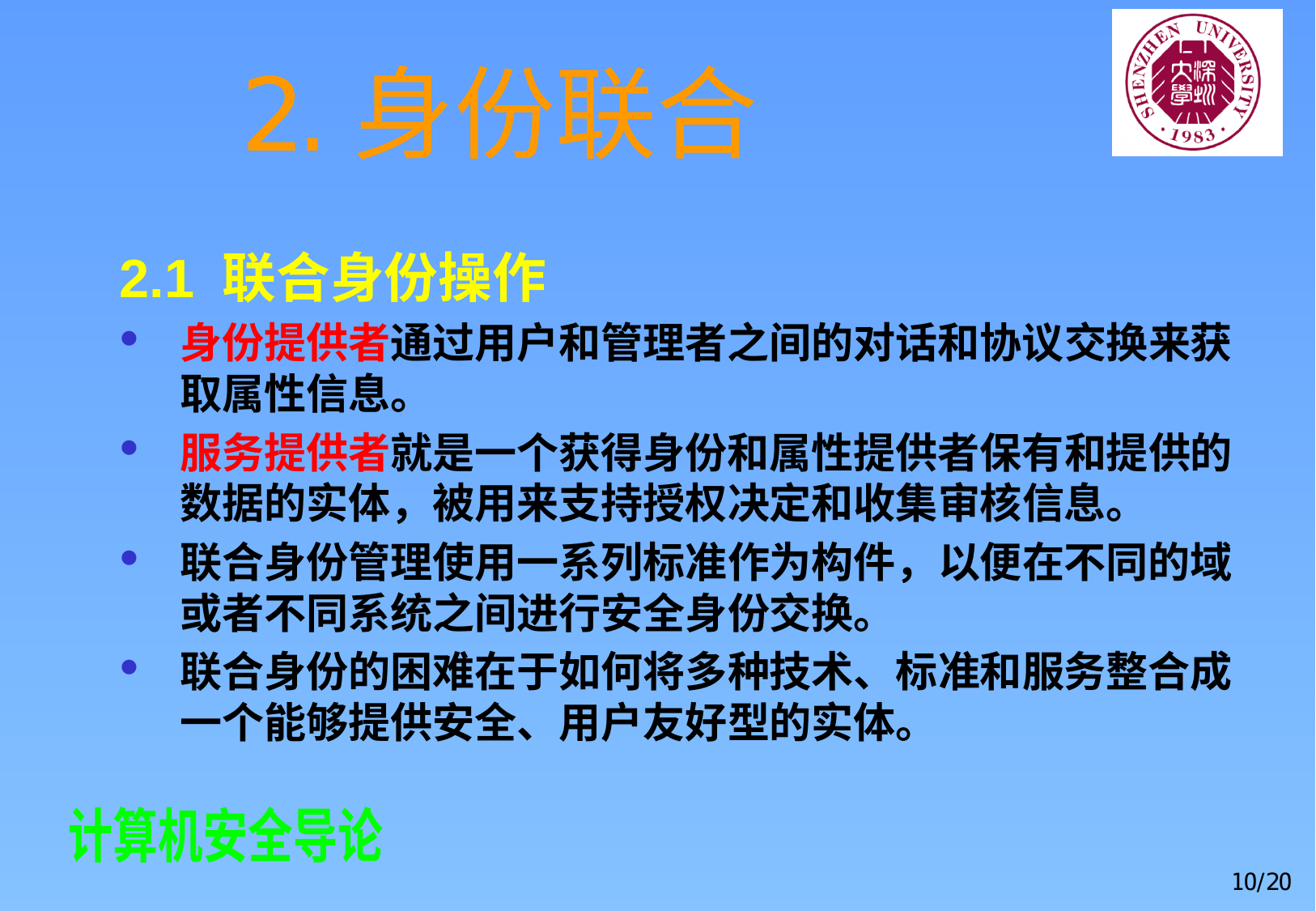

# 2.身份联合
2.1 联合身份操作
身份提供者通过用户和管理者之间的对话和协议交换来获取属性信息。
服务提供者就是一个获得身份和属性提供者保有和提供的数据的实体，被用来支持授权决定和收集审核信息。
联合身份管理使用一系列标准作为构件，以便在不同的域或者不同系统之间进行安全身份交换。
联合身份的困难在于如何将多种技术、标准和服务整合成一个能够提供安全、用户友好型的实体。

10/20